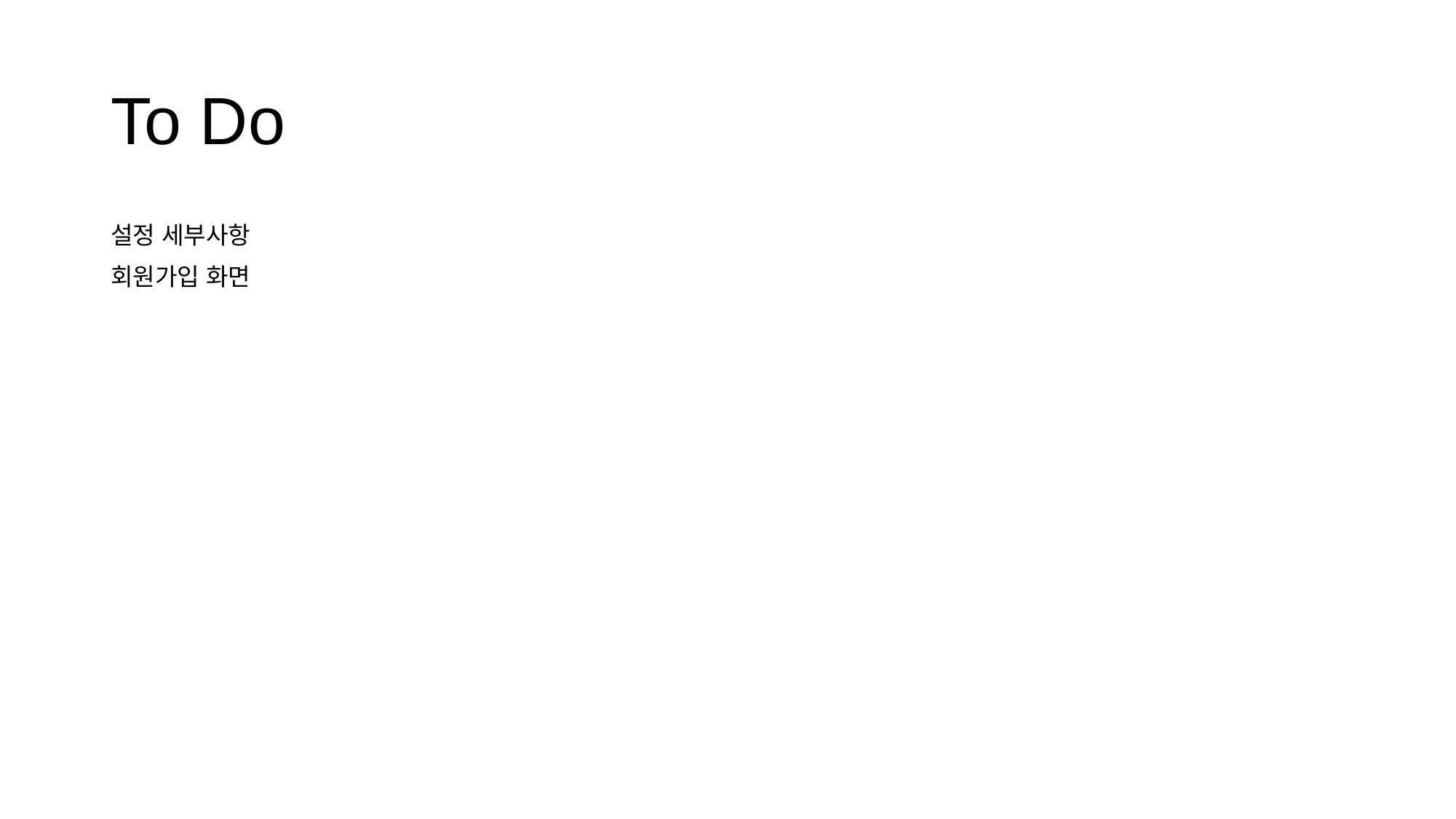

# To Do
설정 세부사항
회원가입 화면